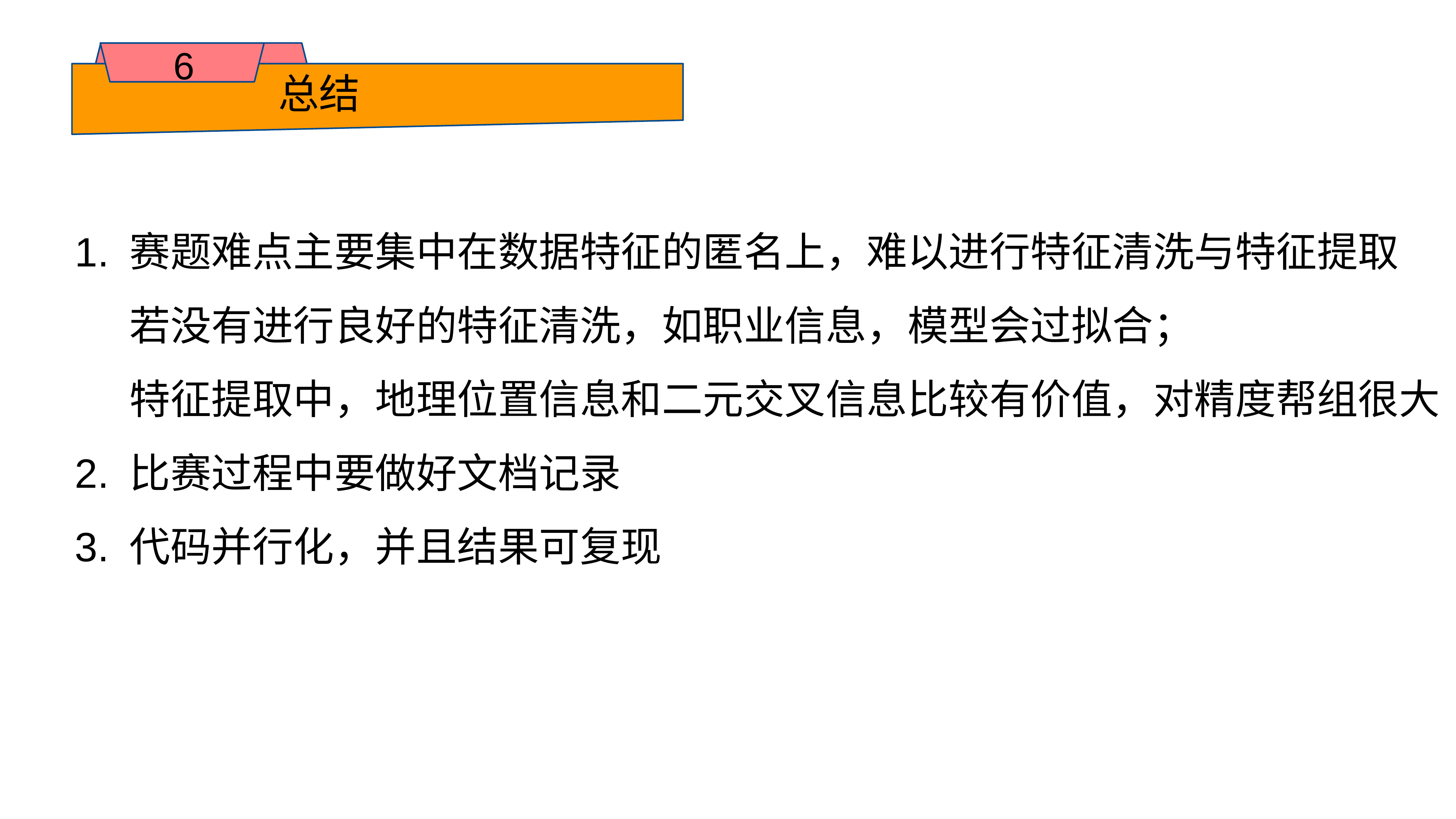

6

总结
赛题难点主要集中在数据特征的匿名上，难以进行特征清洗与特征提取
	若没有进行良好的特征清洗，如职业信息，模型会过拟合；
	特征提取中，地理位置信息和二元交叉信息比较有价值，对精度帮组很大
比赛过程中要做好文档记录
代码并行化，并且结果可复现